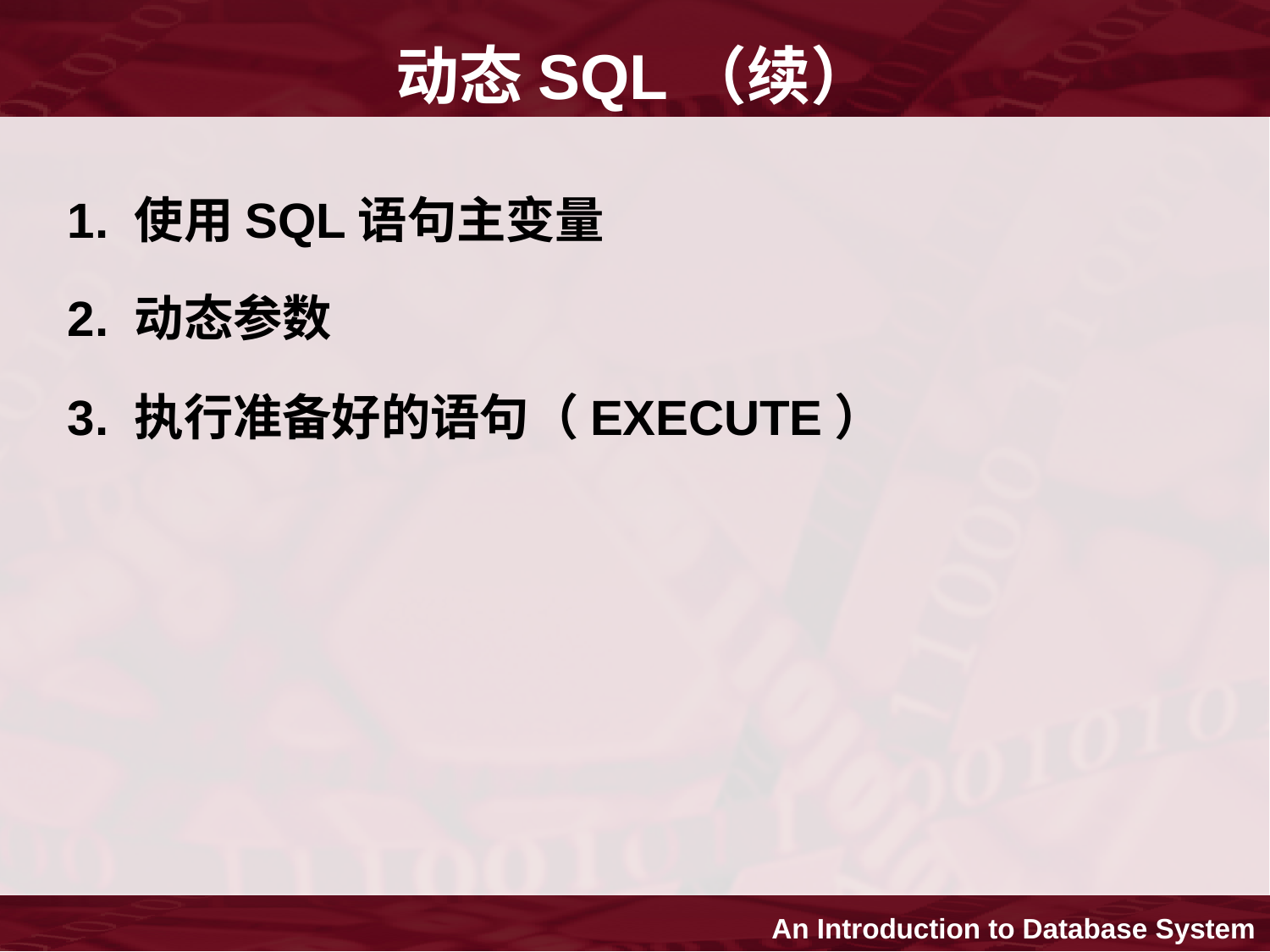

# 动态SQL（续）
1. 使用SQL语句主变量
2. 动态参数
3. 执行准备好的语句（EXECUTE）